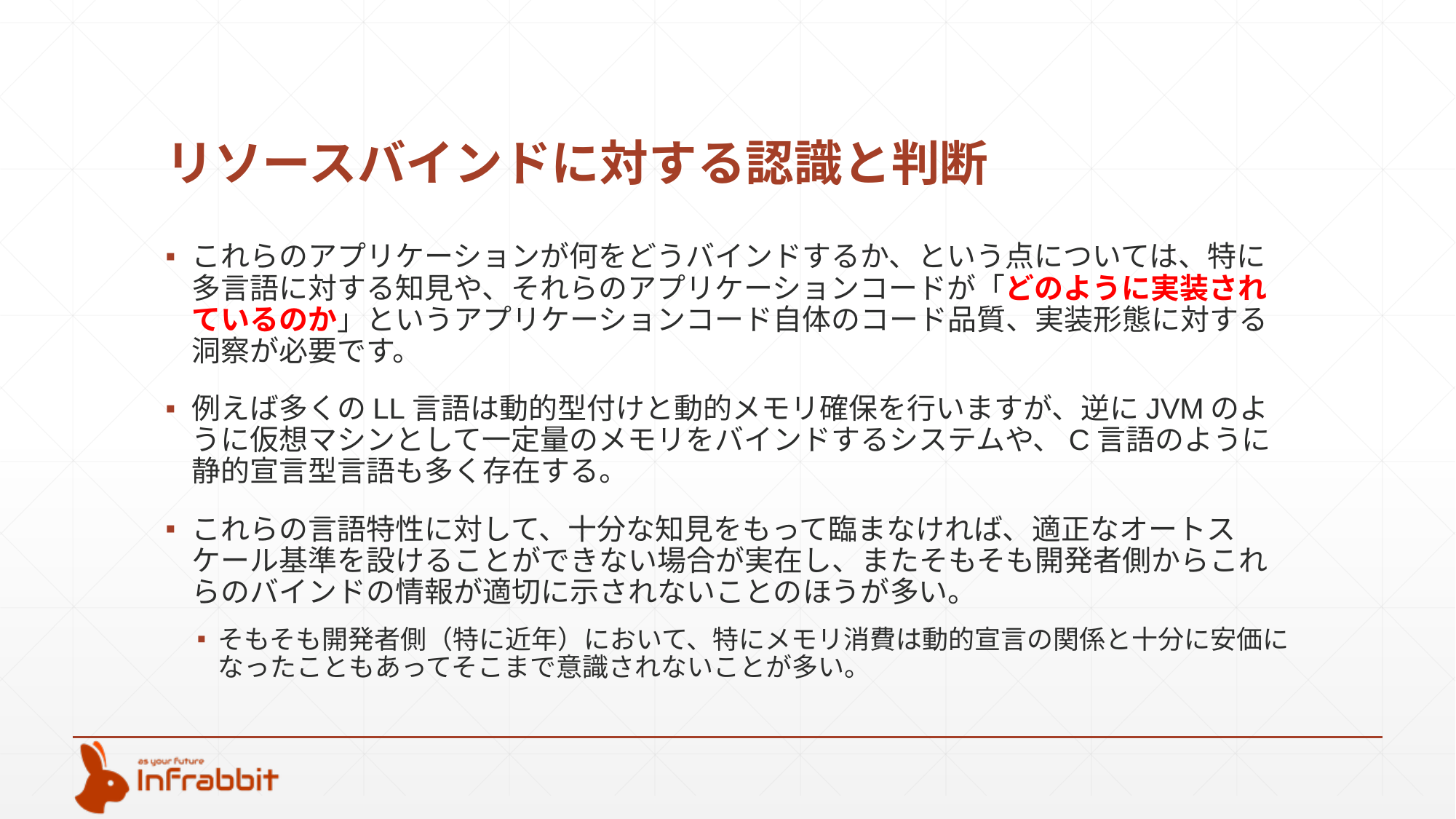

# リソースバインドに対する認識と判断
これらのアプリケーションが何をどうバインドするか、という点については、特に多言語に対する知見や、それらのアプリケーションコードが「どのように実装されているのか」というアプリケーションコード自体のコード品質、実装形態に対する洞察が必要です。
例えば多くのLL言語は動的型付けと動的メモリ確保を行いますが、逆にJVMのように仮想マシンとして一定量のメモリをバインドするシステムや、C言語のように静的宣言型言語も多く存在する。
これらの言語特性に対して、十分な知見をもって臨まなければ、適正なオートスケール基準を設けることができない場合が実在し、またそもそも開発者側からこれらのバインドの情報が適切に示されないことのほうが多い。
そもそも開発者側（特に近年）において、特にメモリ消費は動的宣言の関係と十分に安価になったこともあってそこまで意識されないことが多い。